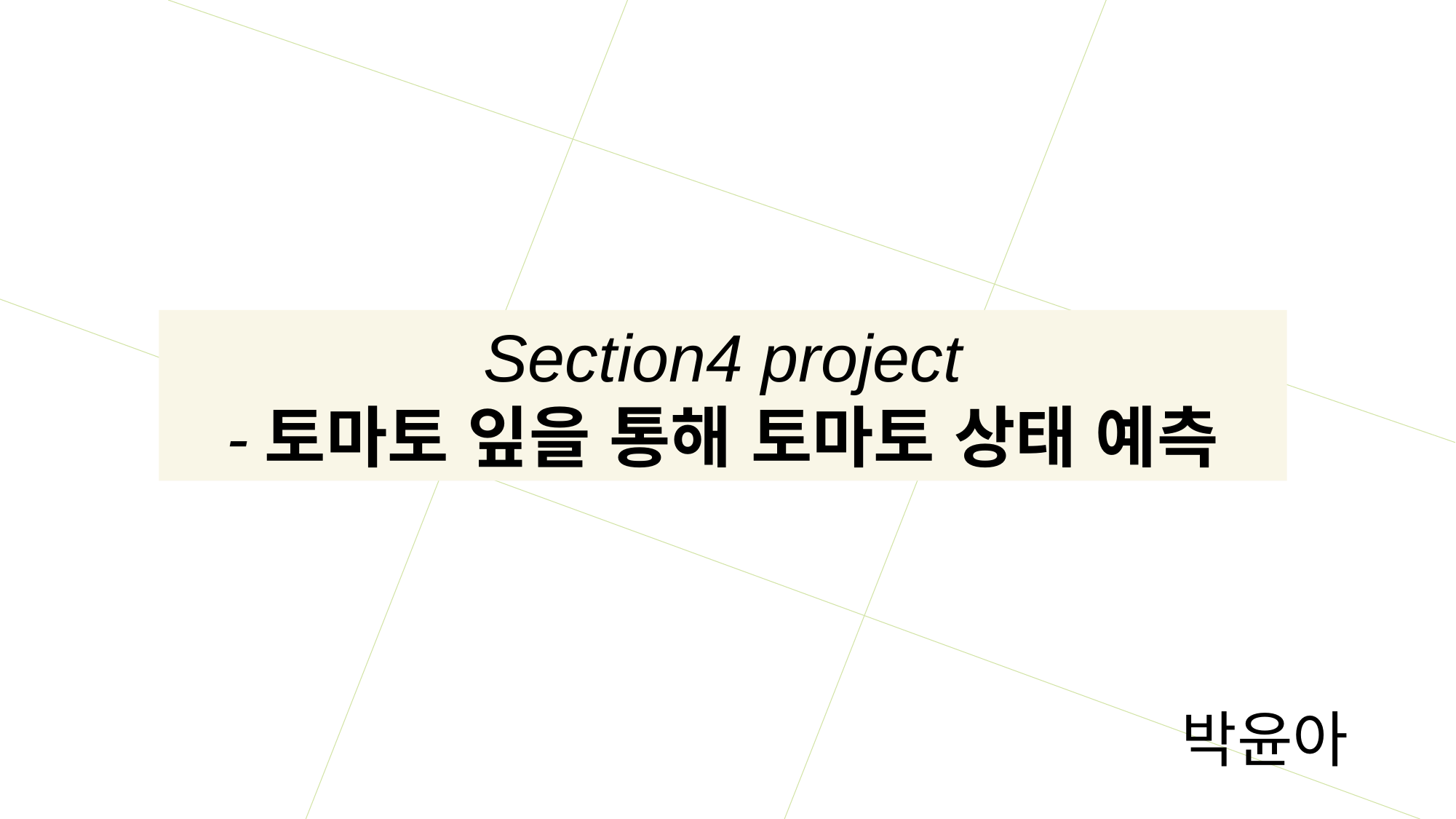

Section4 project
-토마토 잎을 통해 토마토 상태 예측
박윤아